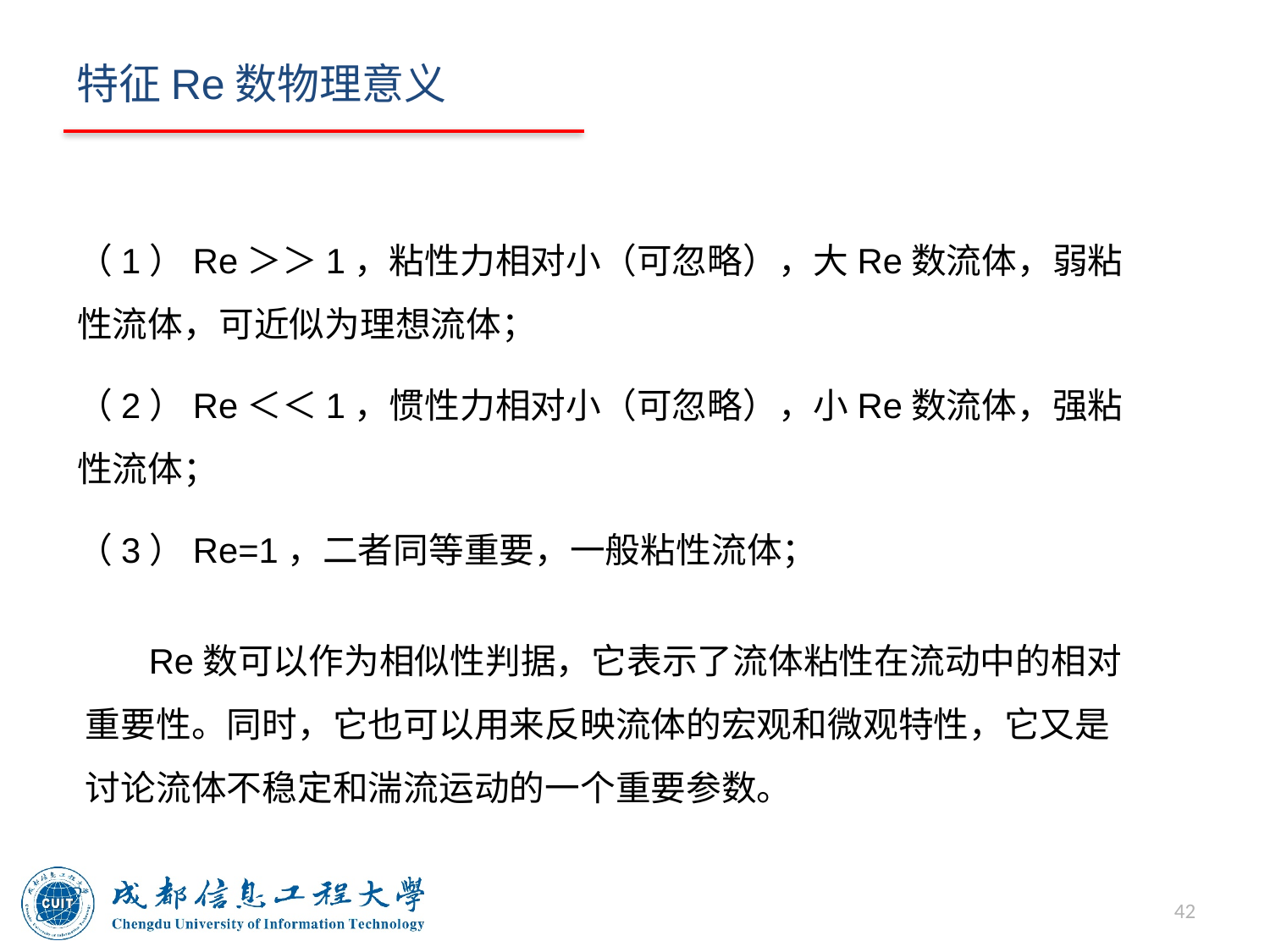

# 特征Re数物理意义
（1）Re＞＞1，粘性力相对小（可忽略），大Re数流体，弱粘性流体，可近似为理想流体；
（2）Re＜＜1，惯性力相对小（可忽略），小Re数流体，强粘性流体；
（3）Re=1，二者同等重要，一般粘性流体；
Re数可以作为相似性判据，它表示了流体粘性在流动中的相对重要性。同时，它也可以用来反映流体的宏观和微观特性，它又是讨论流体不稳定和湍流运动的一个重要参数。
42